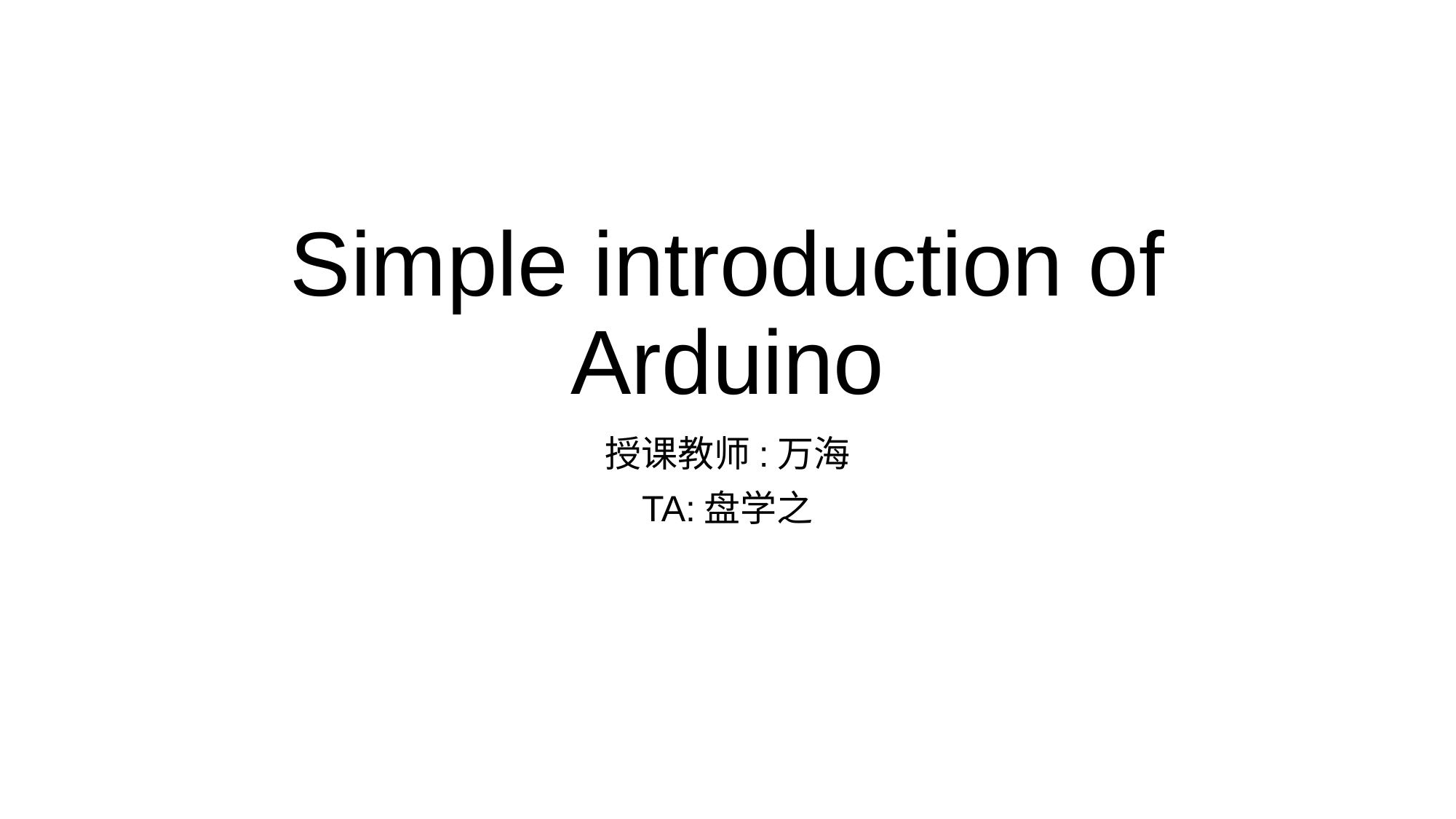

# Simple introduction of Arduino
授课教师:万海
TA:盘学之